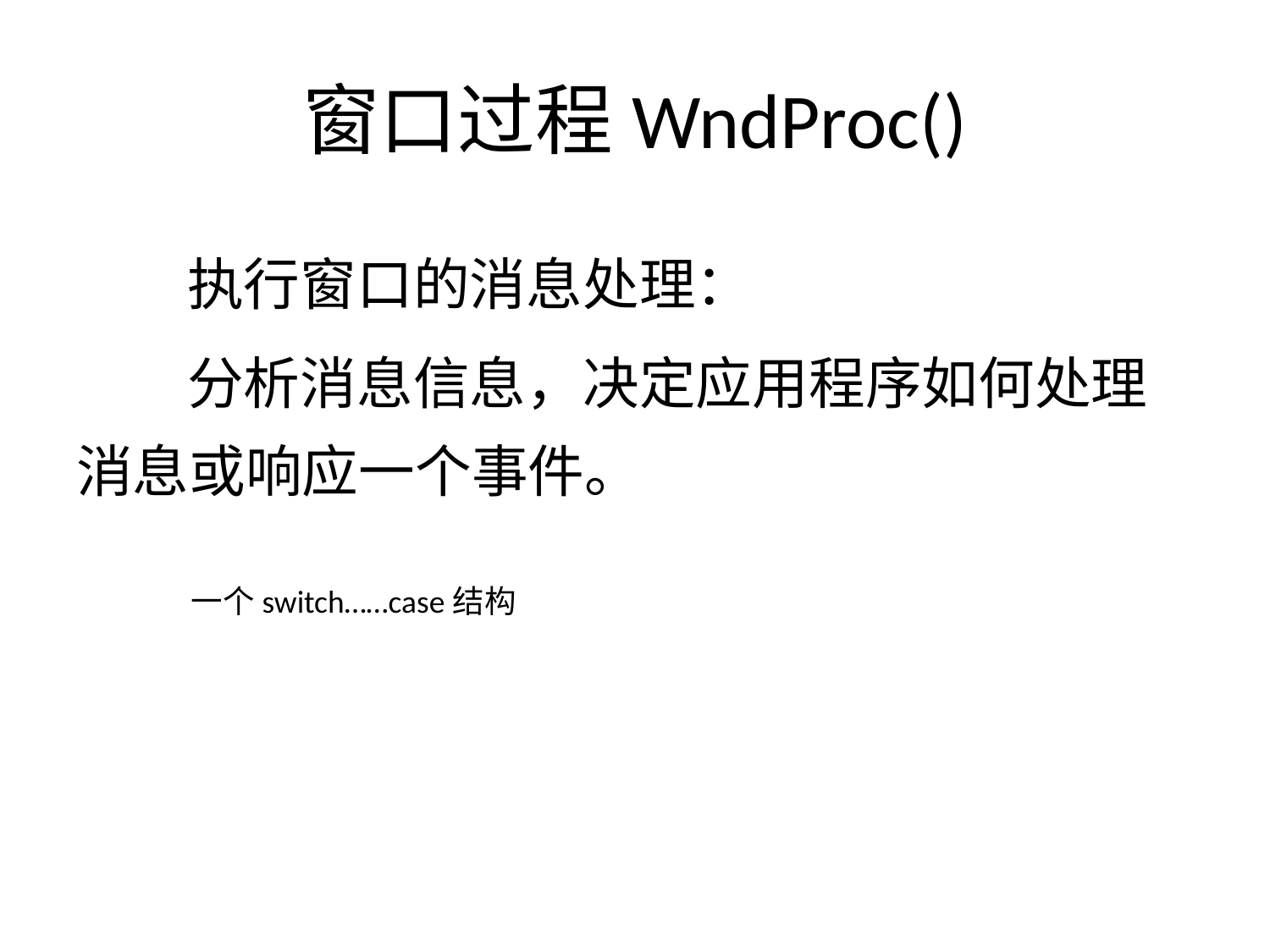

# 窗口过程WndProc()
执行窗口的消息处理：
分析消息信息，决定应用程序如何处理消息或响应一个事件。
一个switch……case结构